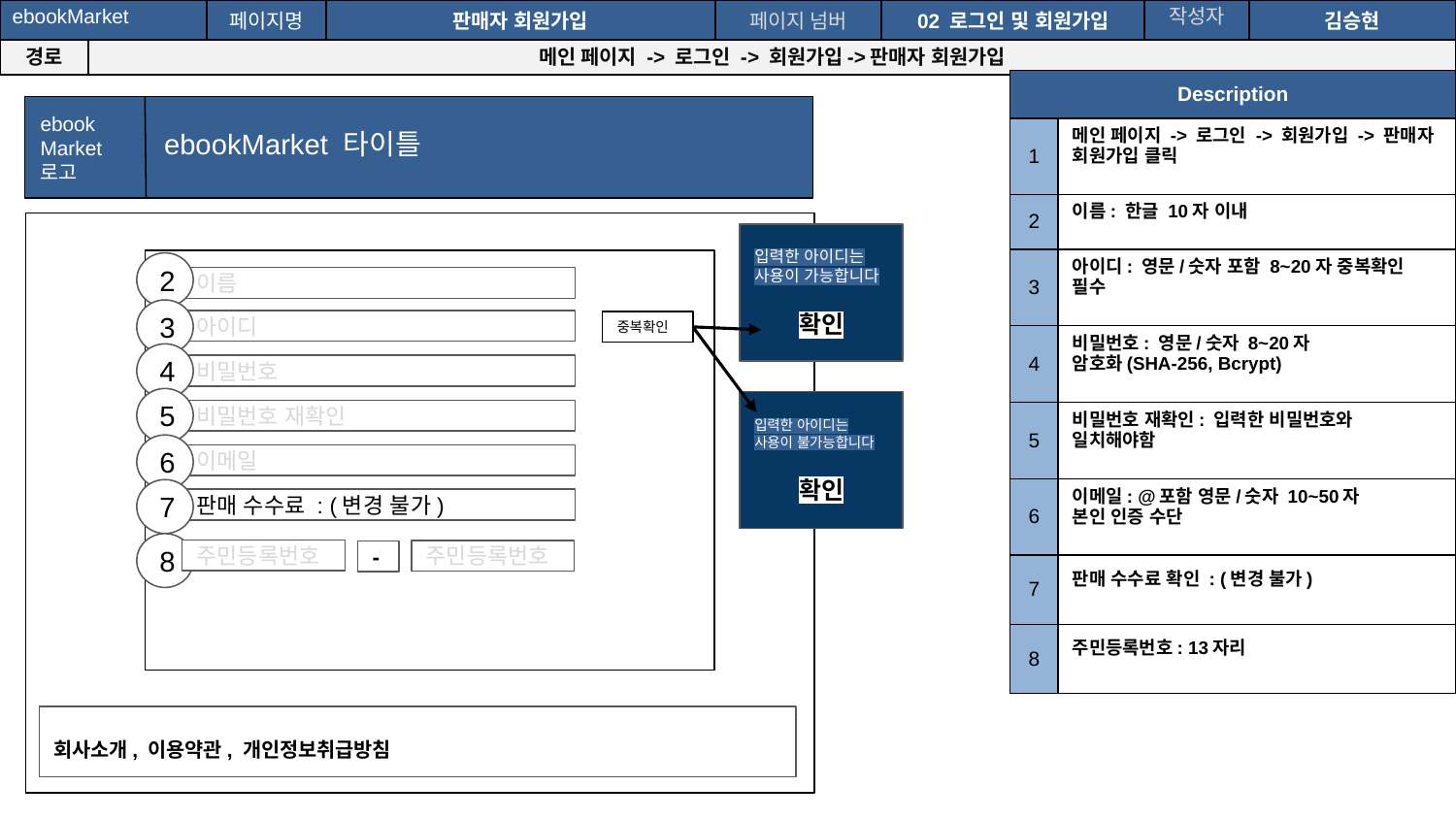

| ebookMarket |  | 페이지명 | 판매자 회원가입 | 페이지 넘버 | 02 로그인 및 회원가입 | 작성자 | 김승현 |
| --- | --- | --- | --- | --- | --- | --- | --- |
| 경로 | 메인 페이지 -> 로그인 -> 회원가입->판매자 회원가입 |  |  |  |  |  |  |
| Description |  |
| --- | --- |
| 1 | 메인 페이지 -> 로그인 -> 회원가입 -> 판매자 회원가입 클릭 |
| 2 | 이름: 한글 10자 이내 |
| 3 | 아이디: 영문/숫자 포함 8~20자 중복확인 필수 |
| 4 | 비밀번호: 영문/숫자 8~20자 암호화(SHA-256, Bcrypt) |
| 5 | 비밀번호 재확인: 입력한 비밀번호와 일치해야함 |
| 6 | 이메일: @포함 영문/숫자 10~50자 본인 인증 수단 |
| 7 | 판매 수수료 확인 : (변경 불가) |
| 8 | 주민등록번호: 13자리 |
ebook
Market 로고

ebookMarket 타이틀

입력한 아이디는 사용이 가능합니다

확인

2
이름
3
아이디
중복확인
4
비밀번호
5
입력한 아이디는 사용이 불가능합니다

확인
비밀번호 재확인
6
이메일
7
판매 수수료 : (변경 불가)
8
주민등록번호
주민등록번호
-

회사소개, 이용약관, 개인정보취급방침